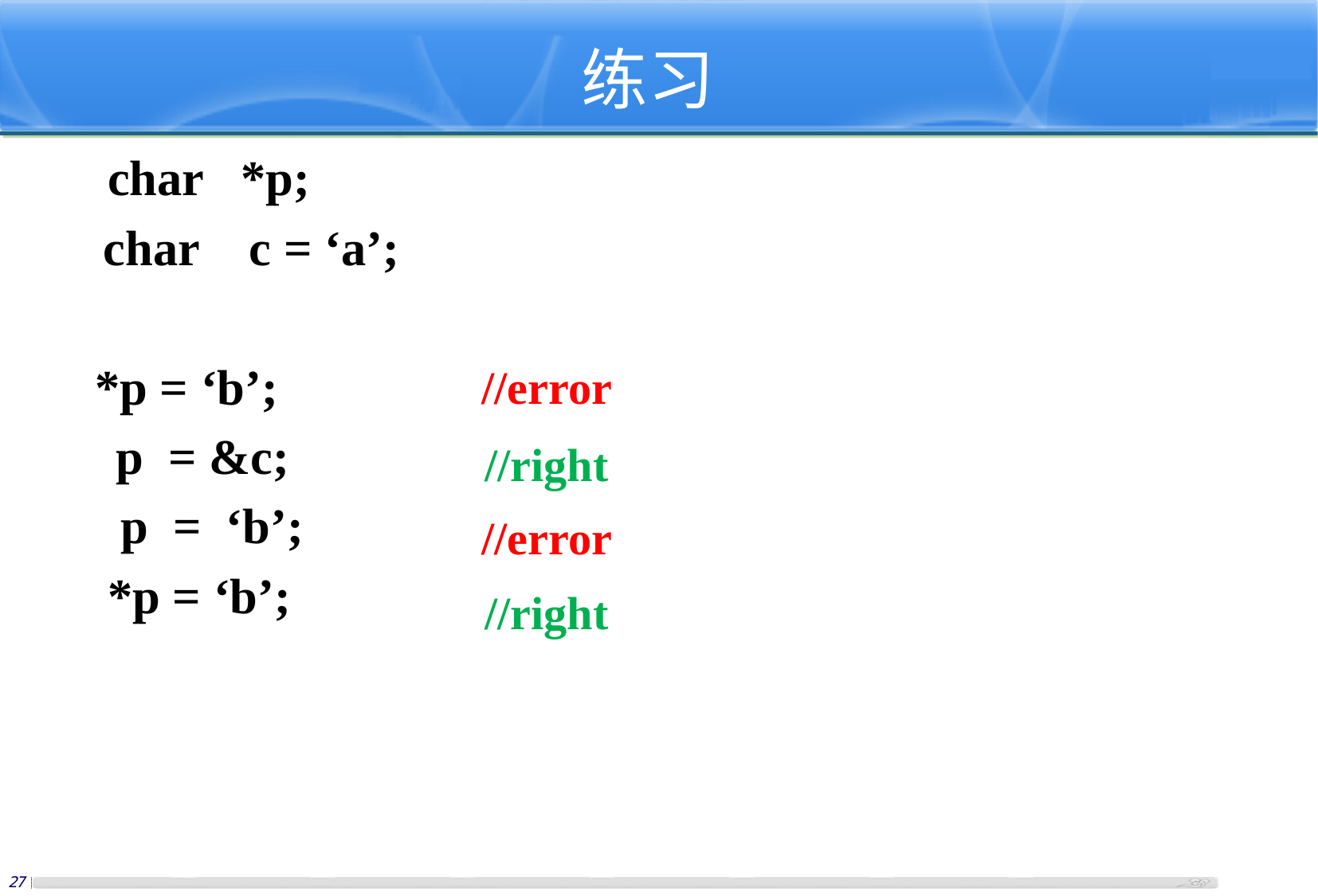

练习
     char   *p;
	char    c = ‘a’;

    *p = ‘b’;
	 p  = &c;
      p  =  ‘b’;
     *p = ‘b’;

//error
//right
//error
//right